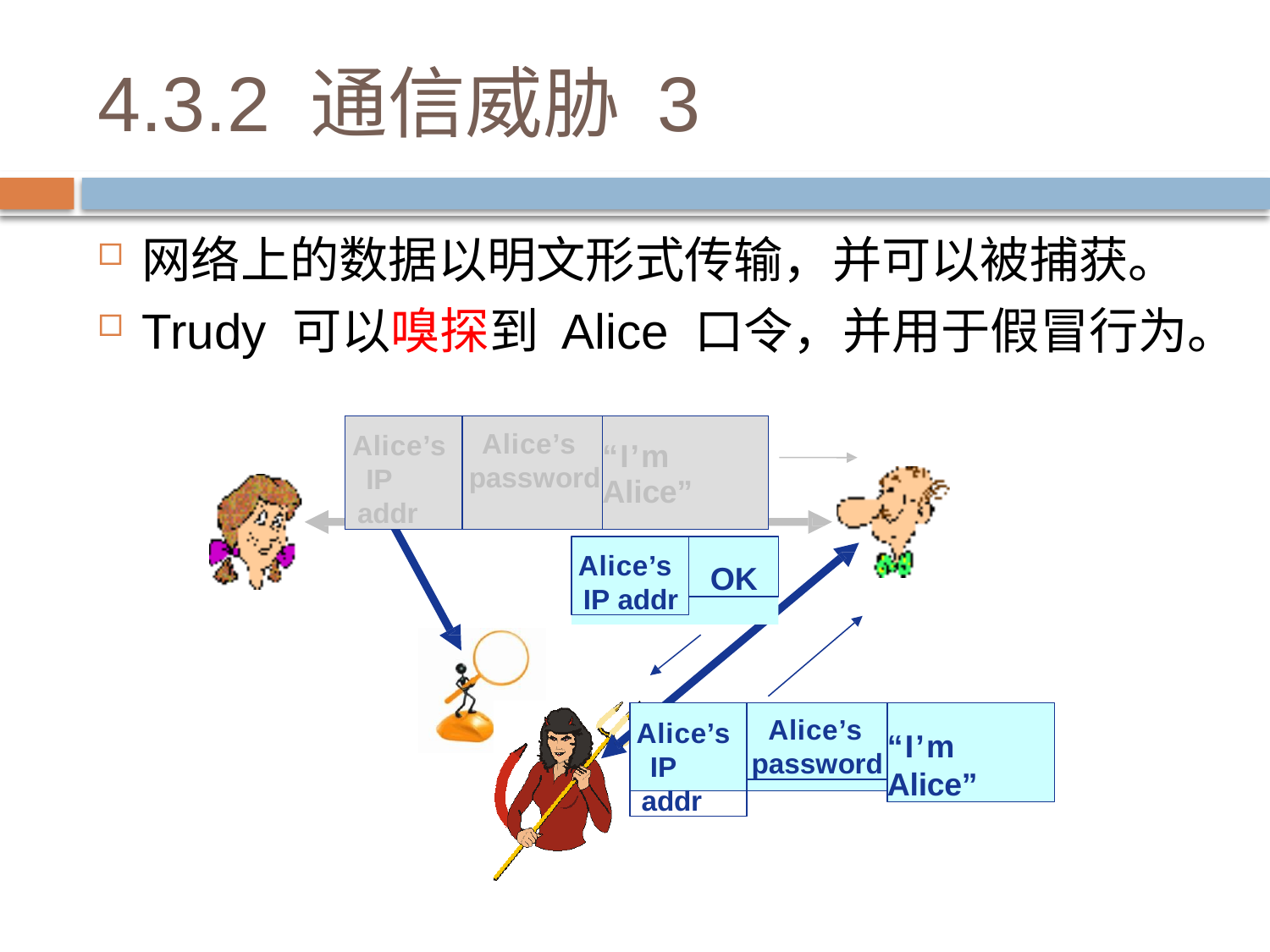

# 4.3.2 通信威胁 3
网络上的数据以明文形式传输，并可以被捕获。
Trudy 可以嗅探到 Alice 口令，并用于假冒行为。

| Alice’s IP addr | Alice’s password | “I’m Alice” |
| --- | --- | --- |

Alice’s
IP addr
OK

Alice’s  IP addr
Alice’s
password
“I’m Alice”